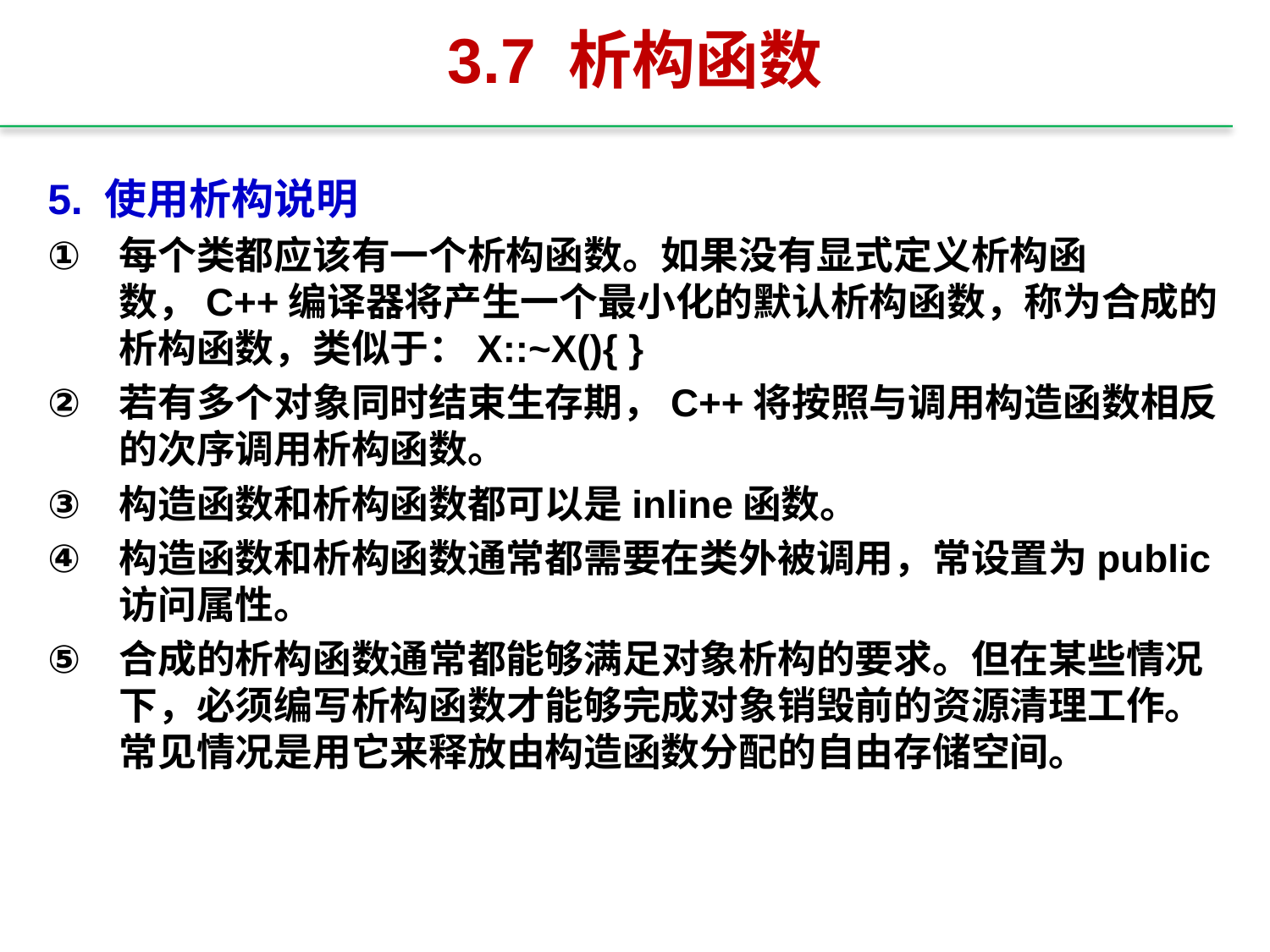

# 3.7 析构函数
5. 使用析构说明
每个类都应该有一个析构函数。如果没有显式定义析构函数，C++编译器将产生一个最小化的默认析构函数，称为合成的析构函数，类似于：X::~X(){ }
若有多个对象同时结束生存期，C++将按照与调用构造函数相反的次序调用析构函数。
构造函数和析构函数都可以是inline函数。
构造函数和析构函数通常都需要在类外被调用，常设置为public访问属性。
合成的析构函数通常都能够满足对象析构的要求。但在某些情况下，必须编写析构函数才能够完成对象销毁前的资源清理工作。常见情况是用它来释放由构造函数分配的自由存储空间。